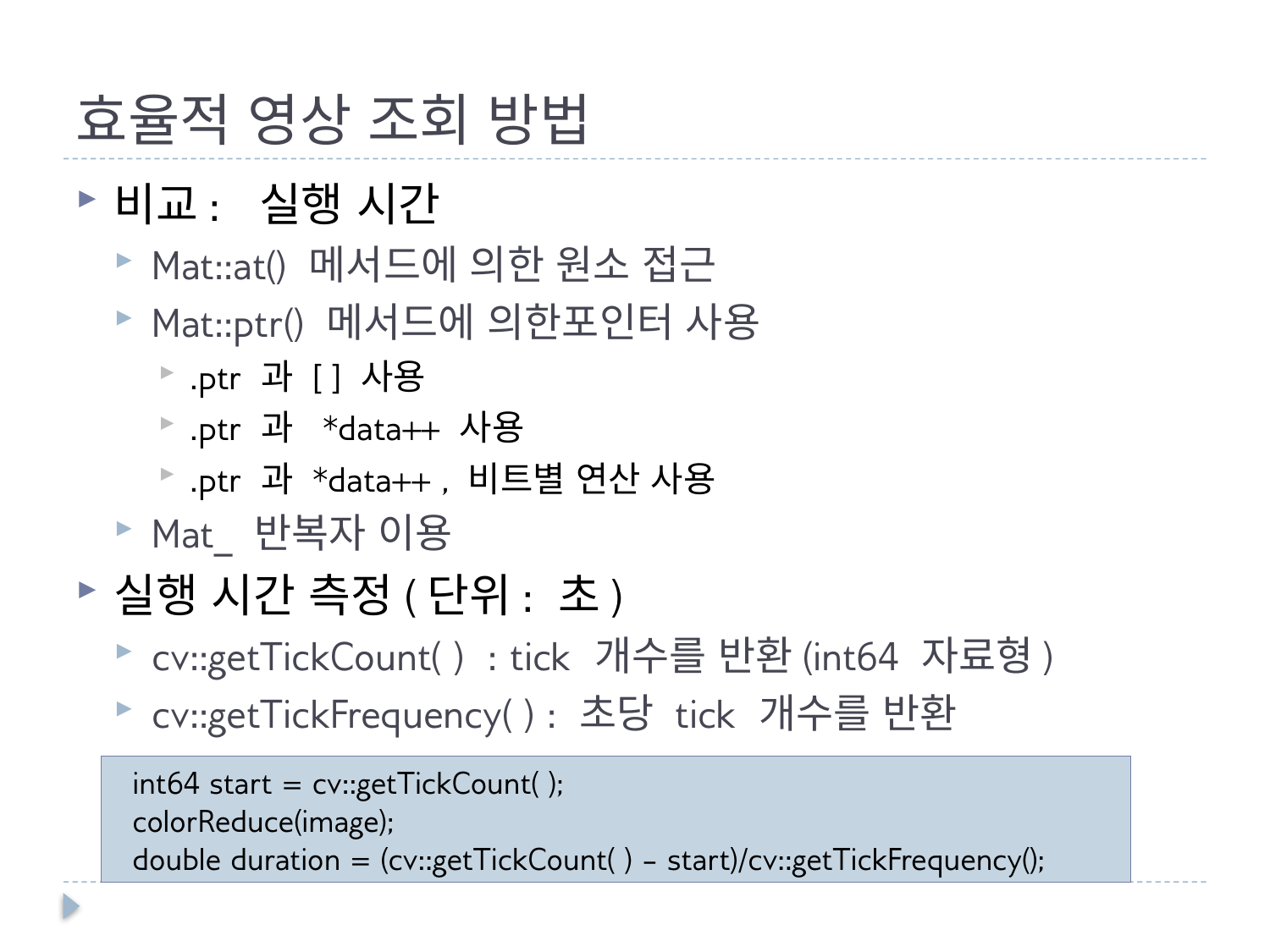

# 효율적 영상 조회 방법
비교:  실행 시간
Mat::at() 메서드에 의한 원소 접근
Mat::ptr() 메서드에 의한포인터 사용
.ptr 과 [ ] 사용
.ptr 과  *data++ 사용
.ptr 과 *data++ , 비트별 연산 사용
Mat_ 반복자 이용
실행 시간 측정(단위: 초)
cv::getTickCount( )  : tick 개수를 반환(int64 자료형)
cv::getTickFrequency( ) : 초당 tick 개수를 반환

  int64 start = cv::getTickCount( );
  colorReduce(image);
  double duration = (cv::getTickCount( ) – start)/cv::getTickFrequency();